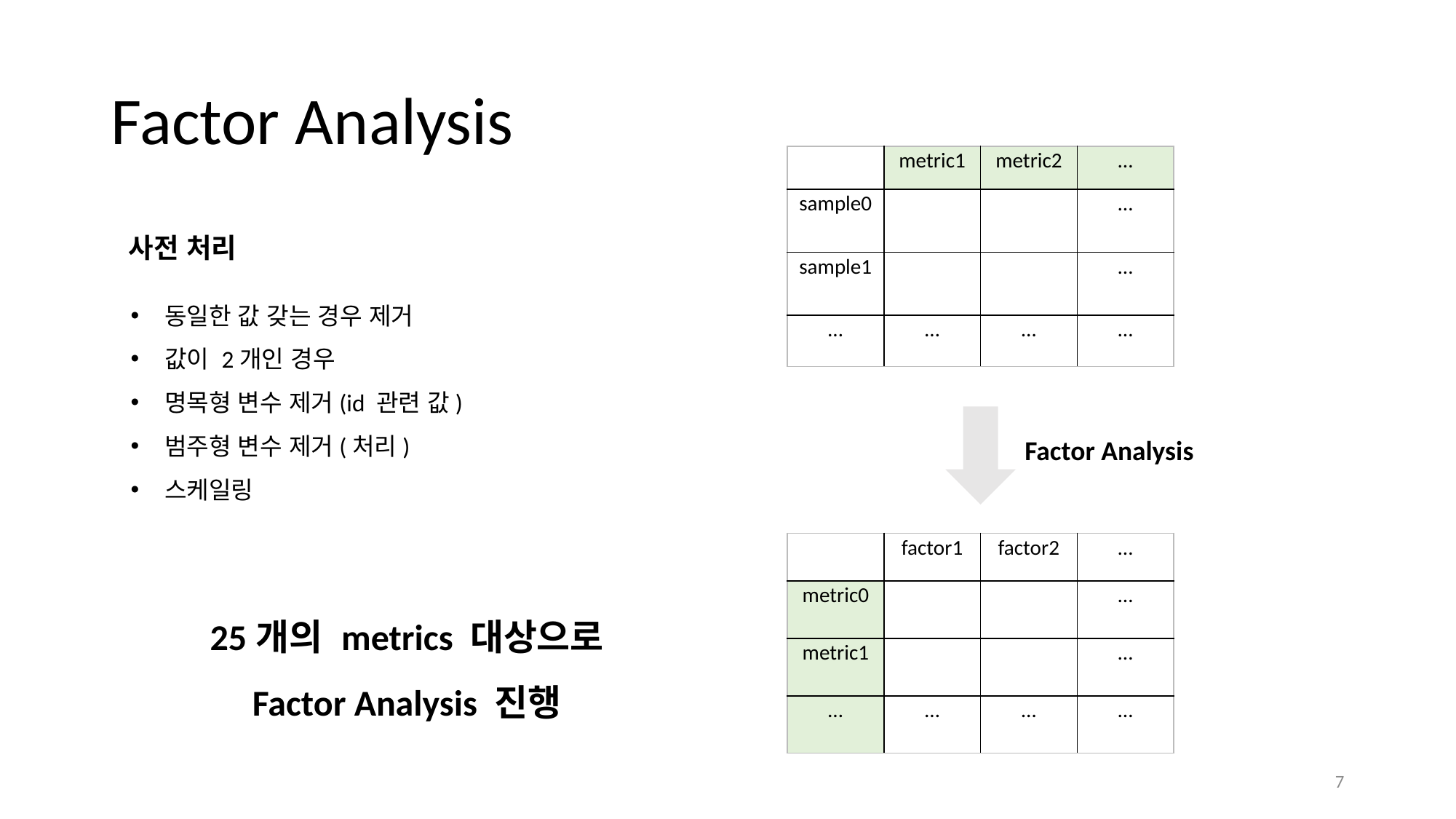

# Factor Analysis
|  | metric1 | metric2 | … |
| --- | --- | --- | --- |
| sample0 |  |  | … |
| sample1 |  |  | … |
| … | … | … | … |
사전 처리
동일한 값 갖는 경우 제거
값이 2개인 경우
명목형 변수 제거(id 관련 값)
범주형 변수 제거(처리)
스케일링

Factor Analysis
|  | factor1 | factor2 | … |
| --- | --- | --- | --- |
| metric0 |  |  | … |
| metric1 |  |  | … |
| … | … | … | … |
25개의 metrics 대상으로 Factor Analysis 진행
7